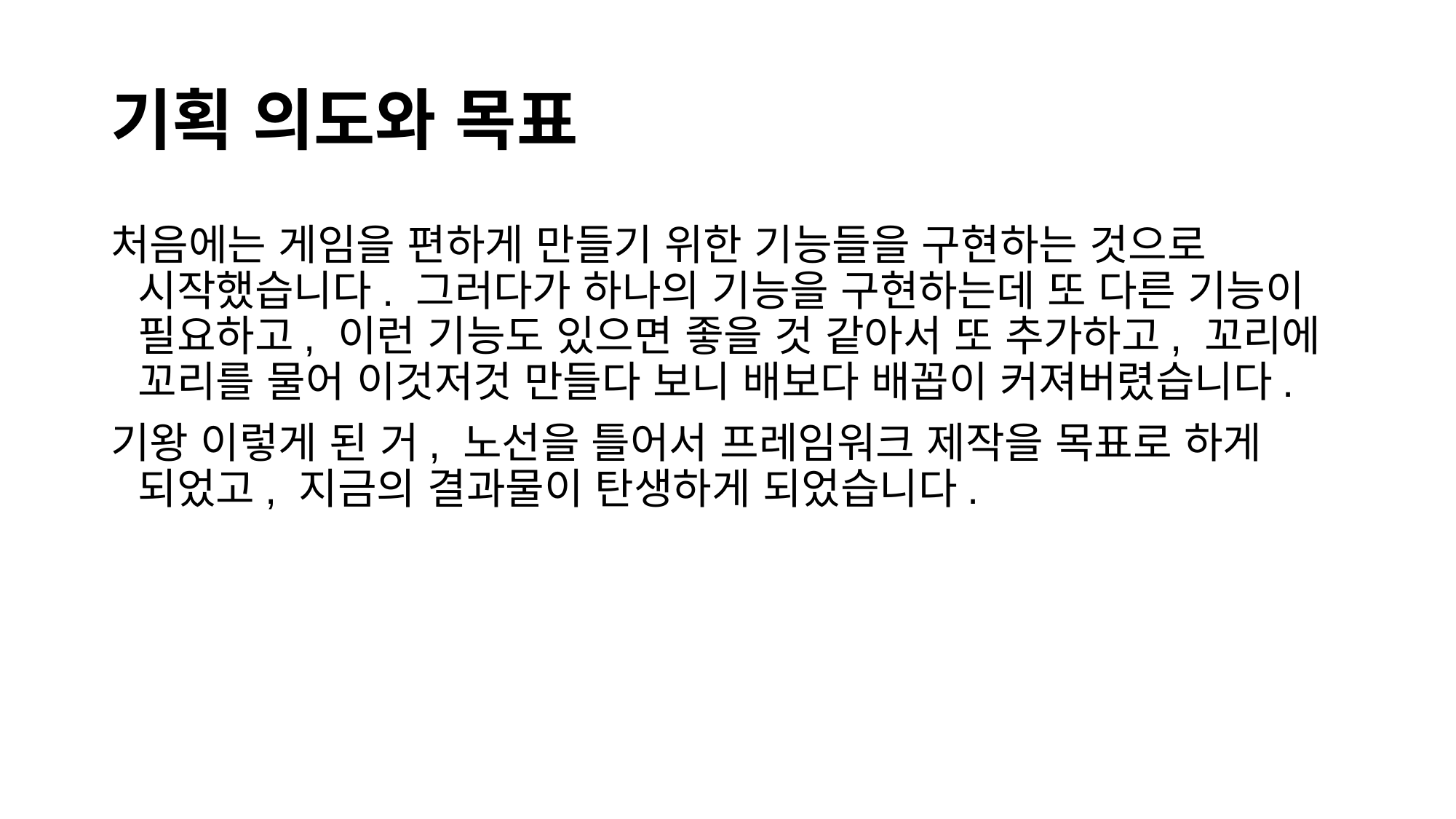

# 기획 의도와 목표
처음에는 게임을 편하게 만들기 위한 기능들을 구현하는 것으로 시작했습니다. 그러다가 하나의 기능을 구현하는데 또 다른 기능이 필요하고, 이런 기능도 있으면 좋을 것 같아서 또 추가하고, 꼬리에 꼬리를 물어 이것저것 만들다 보니 배보다 배꼽이 커져버렸습니다.
기왕 이렇게 된 거, 노선을 틀어서 프레임워크 제작을 목표로 하게 되었고, 지금의 결과물이 탄생하게 되었습니다.